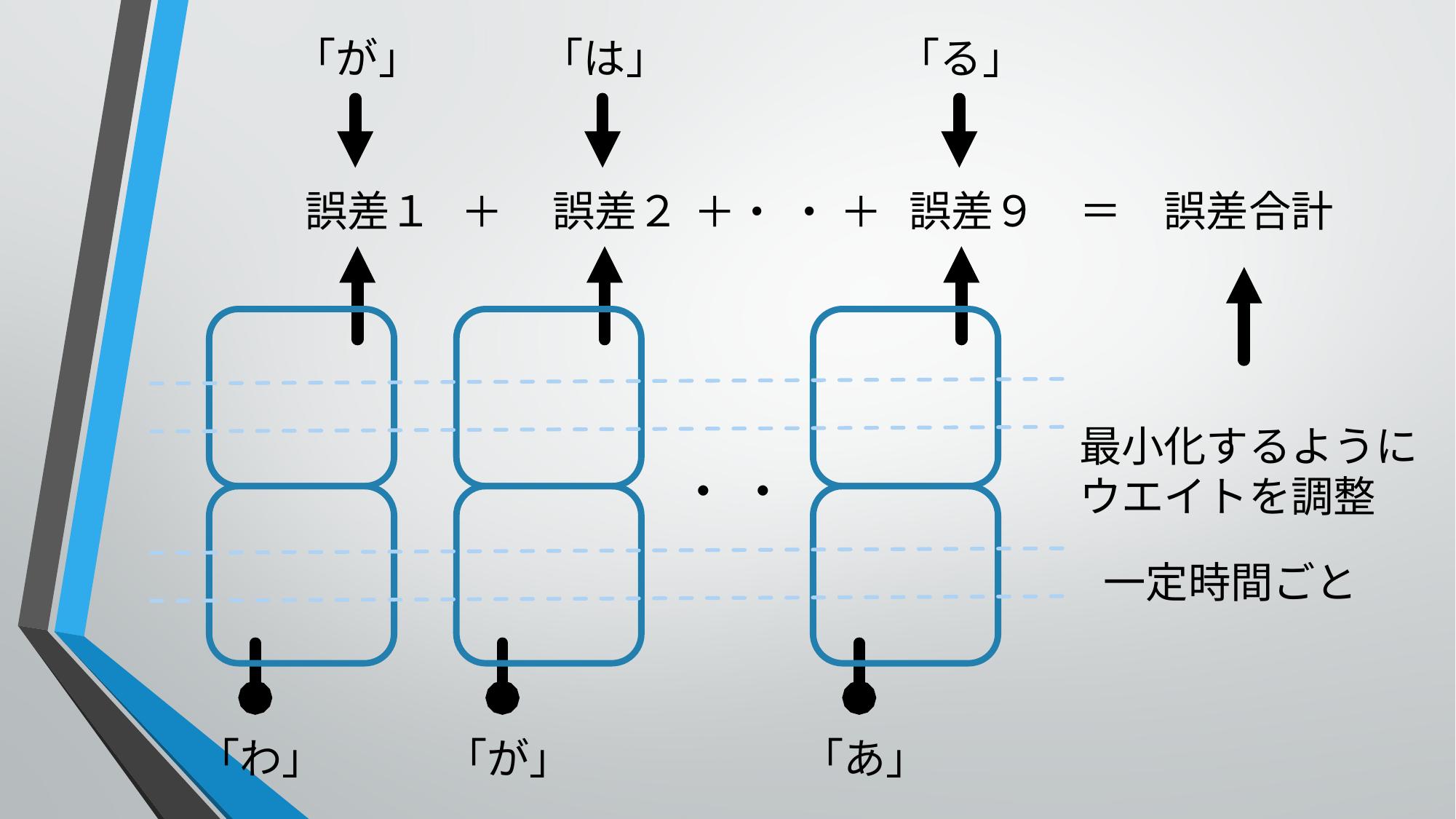

「が」
誤差１

「わ」
「は」
誤差２

「が」
「る」
誤差９

「あ」
＝　誤差合計
＋
＋・ ・ ＋

最小化するように
ウエイトを調整
・ ・
一定時間ごと